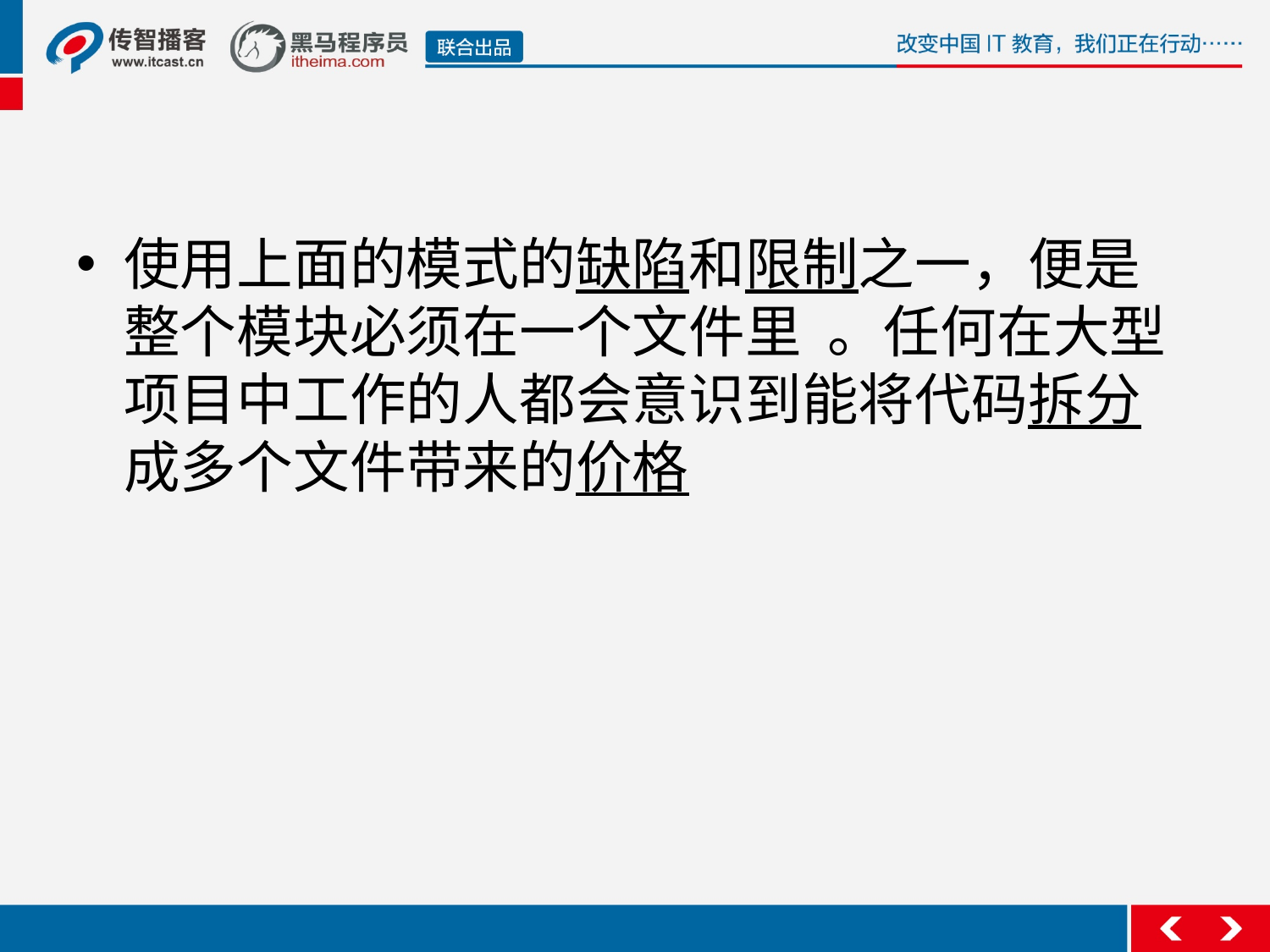

#
使用上面的模式的缺陷和限制之一，便是整个模块必须在一个文件里  。任何在大型项目中工作的人都会意识到能将代码拆分成多个文件带来的价格